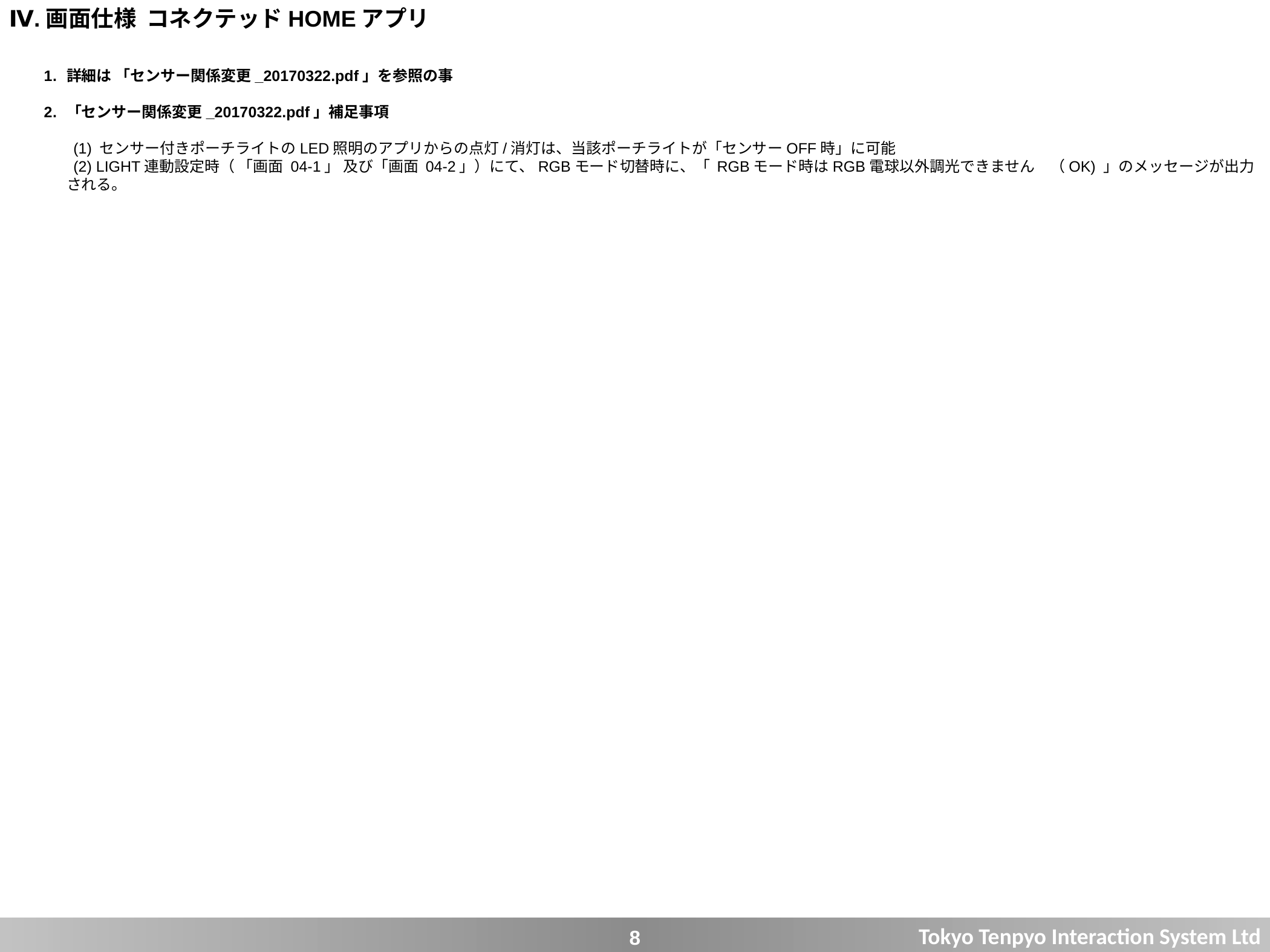

Ⅳ.画面仕様  コネクテッドHOMEアプリ
詳細は 「センサー関係変更_20170322.pdf」を参照の事

「センサー関係変更_20170322.pdf」補足事項
 (1) センサー付きポーチライトのLED照明のアプリからの点灯/消灯は、当該ポーチライトが「センサーOFF時」に可能
 (2) LIGHT連動設定時（ 「画面 04-1」 及び「画面 04-2」）にて、RGBモード切替時に、「 RGBモード時はRGB電球以外調光できません　（OK) 」のメッセージが出力される。

8